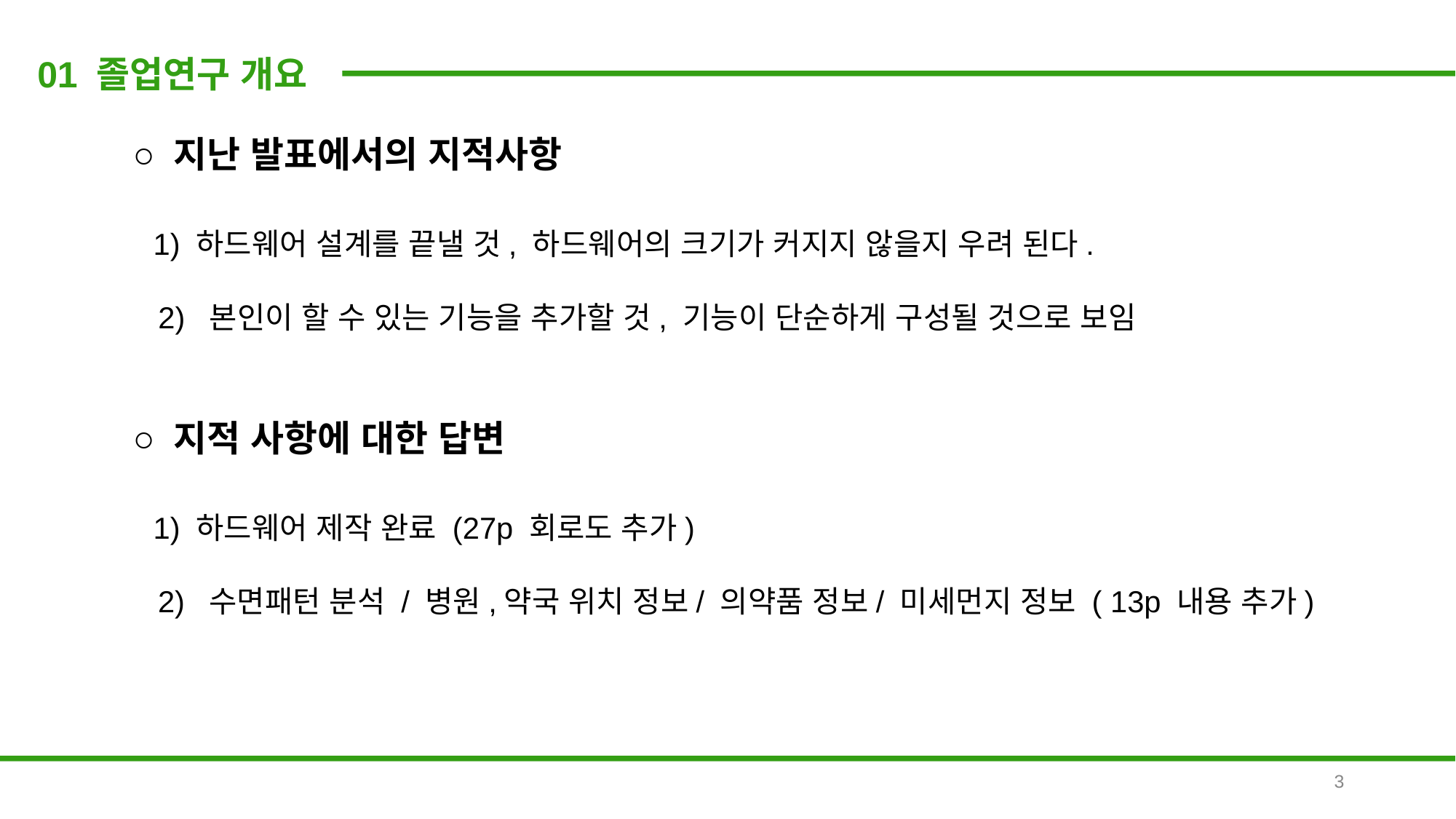

01 졸업연구 개요

○ 지난 발표에서의 지적사항

  1) 하드웨어 설계를 끝낼 것, 하드웨어의 크기가 커지지 않을지 우려 된다.

   2)  본인이 할 수 있는 기능을 추가할 것, 기능이 단순하게 구성될 것으로 보임
○ 지적 사항에 대한 답변

  1) 하드웨어 제작 완료 (27p 회로도 추가)

   2)  수면패턴 분석 / 병원,약국 위치 정보/ 의약품 정보/ 미세먼지 정보 ( 13p 내용 추가)

3